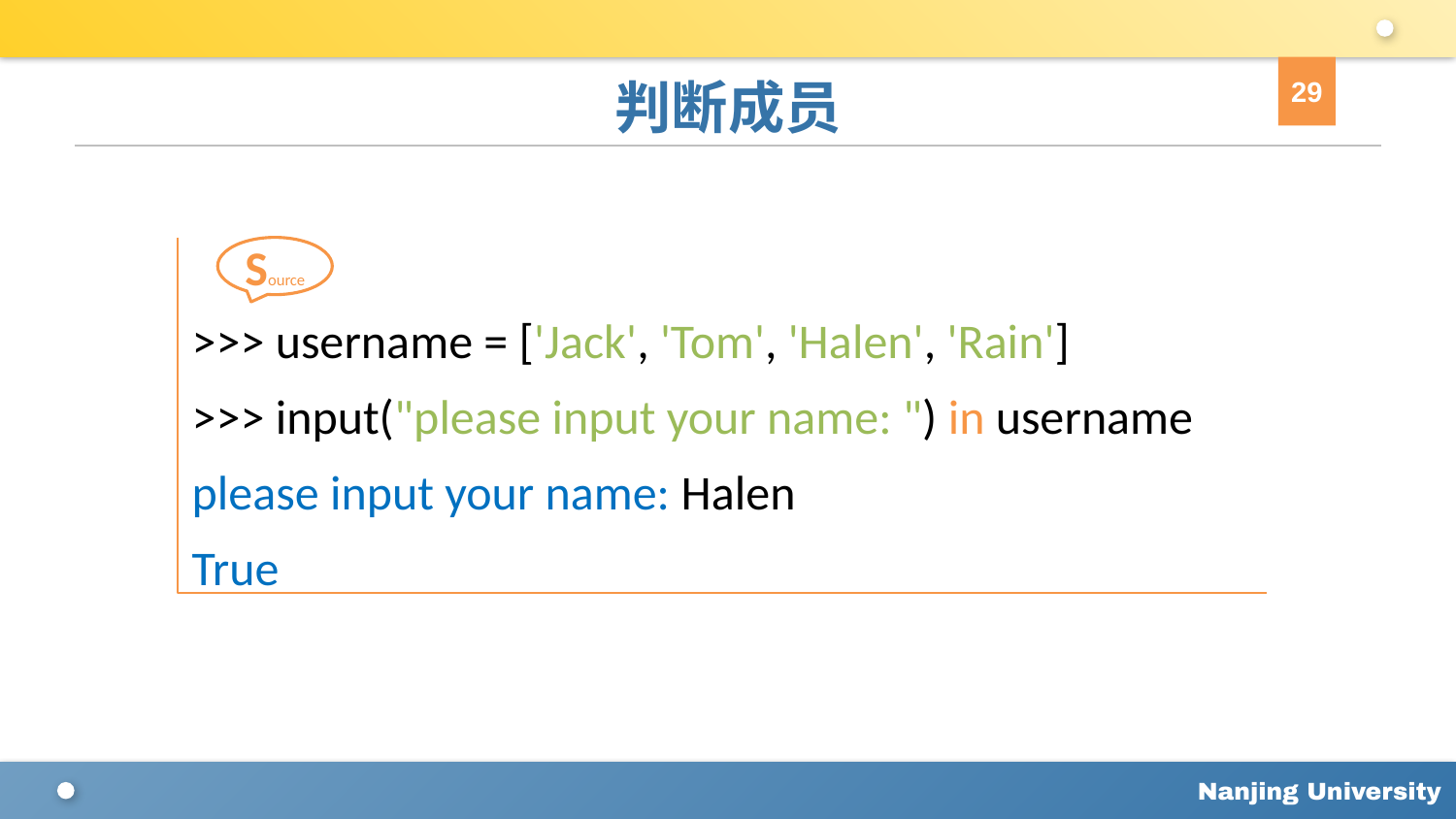

29
# 判断成员

>>> username = ['Jack', 'Tom', 'Halen', 'Rain']
>>> input("please input your name: ") in username
please input your name: Halen
True
Source